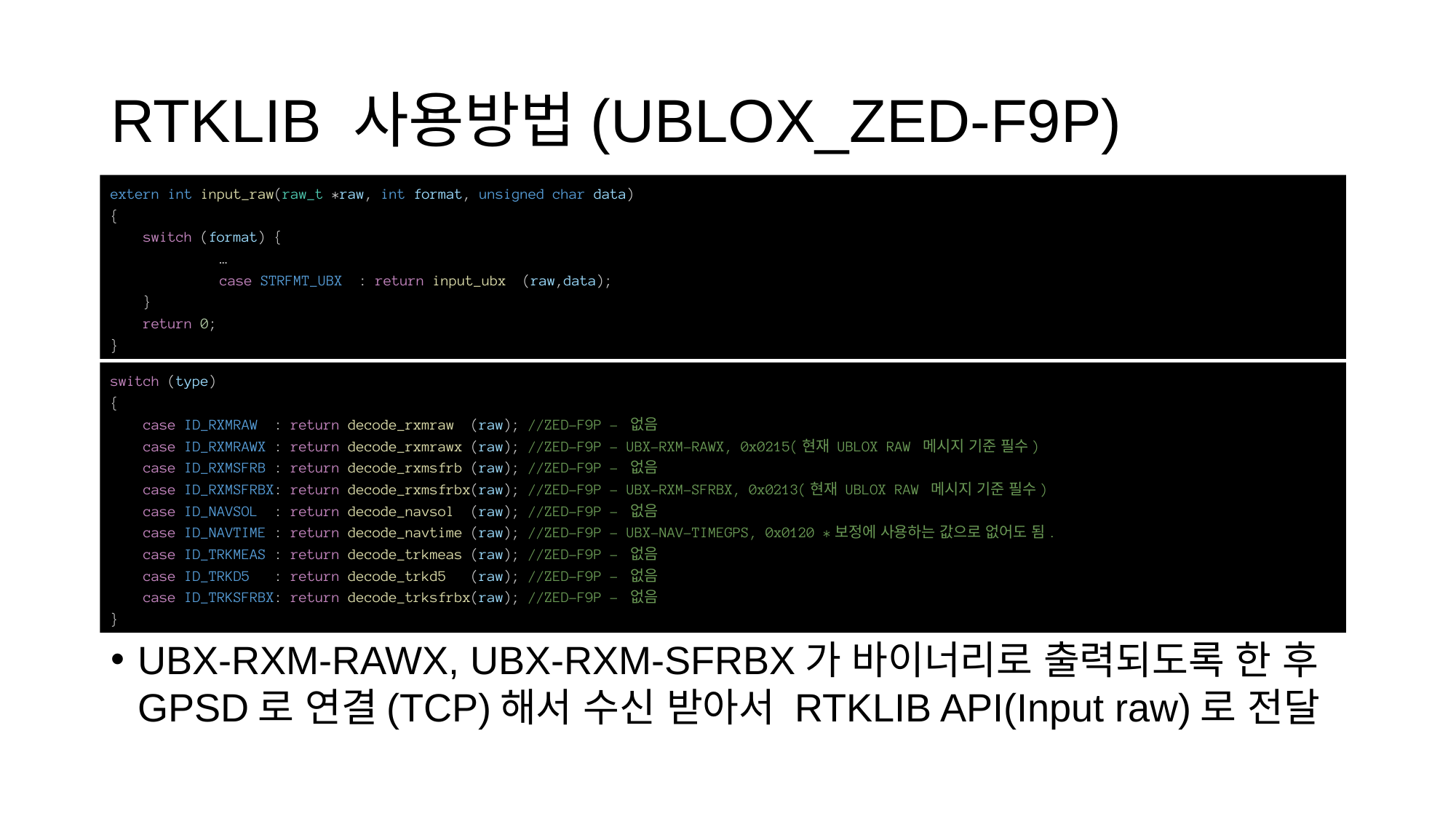

# RTKLIB 사용방법(UBLOX_ZED-F9P)
extern int input_raw(raw_t *raw, int format, unsigned char data)
{
    switch (format) {
	…
    	case STRFMT_UBX  : return input_ubx  (raw,data);
    }
    return 0;
}
switch (type)
{
    case ID_RXMRAW  : return decode_rxmraw  (raw); //ZED-F9P – 없음
    case ID_RXMRAWX : return decode_rxmrawx (raw); //ZED-F9P - UBX-RXM-RAWX, 0x0215(현재 UBLOX RAW 메시지 기준 필수)
    case ID_RXMSFRB : return decode_rxmsfrb (raw); //ZED-F9P - 없음
    case ID_RXMSFRBX: return decode_rxmsfrbx(raw); //ZED-F9P - UBX-RXM-SFRBX, 0x0213(현재 UBLOX RAW 메시지 기준 필수)
    case ID_NAVSOL  : return decode_navsol  (raw); //ZED-F9P - 없음
    case ID_NAVTIME : return decode_navtime (raw); //ZED-F9P - UBX-NAV-TIMEGPS, 0x0120 *보정에 사용하는 값으로 없어도 됨.
    case ID_TRKMEAS : return decode_trkmeas (raw); //ZED-F9P - 없음
    case ID_TRKD5   : return decode_trkd5   (raw); //ZED-F9P - 없음
    case ID_TRKSFRBX: return decode_trksfrbx(raw); //ZED-F9P - 없음
}
UBX-RXM-RAWX, UBX-RXM-SFRBX가 바이너리로 출력되도록 한 후 GPSD로 연결(TCP)해서 수신 받아서 RTKLIB API(Input raw)로 전달